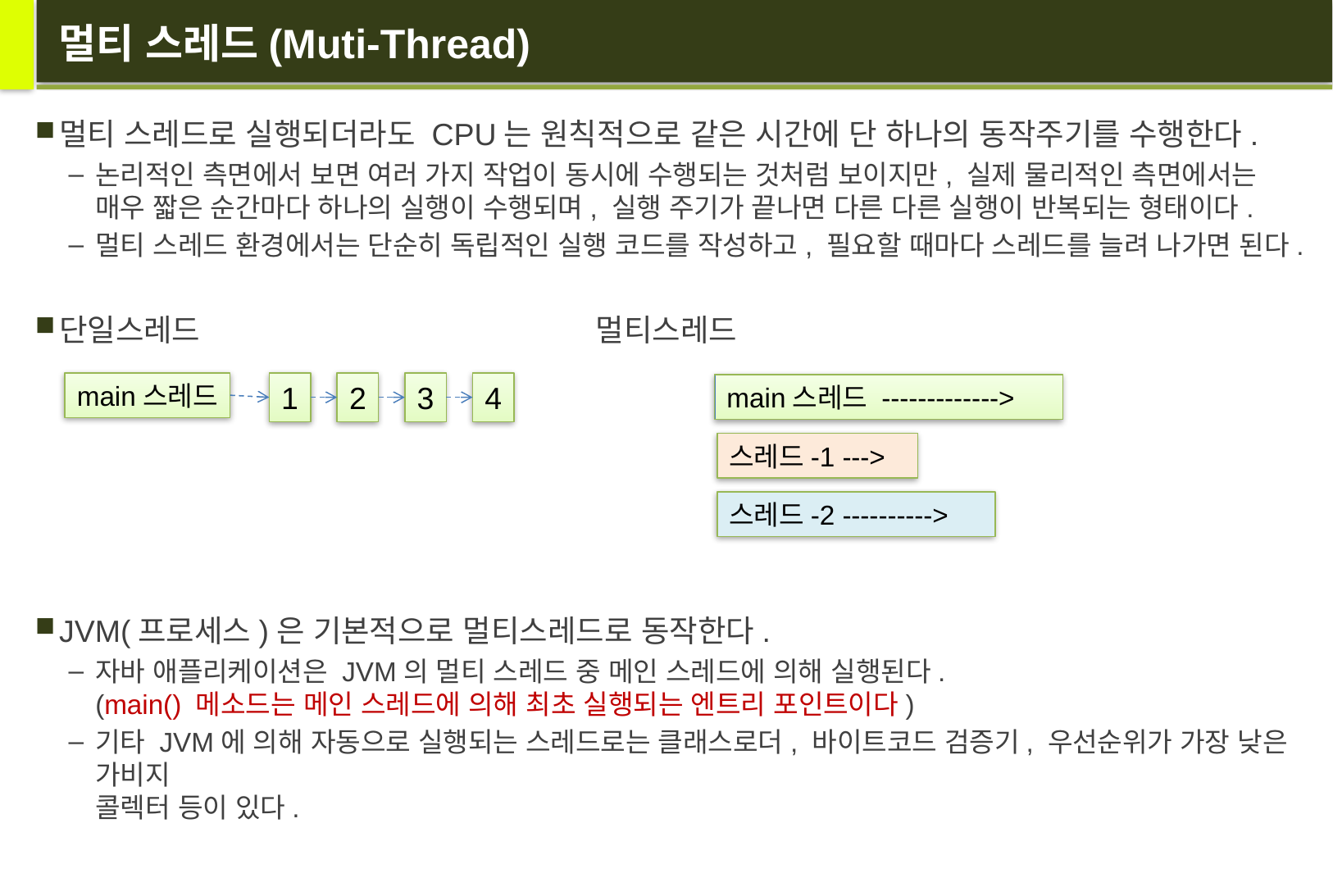

# 멀티 스레드(Muti-Thread)
멀티 스레드로 실행되더라도 CPU는 원칙적으로 같은 시간에 단 하나의 동작주기를 수행한다.
논리적인 측면에서 보면 여러 가지 작업이 동시에 수행되는 것처럼 보이지만, 실제 물리적인 측면에서는 매우 짧은 순간마다 하나의 실행이 수행되며, 실행 주기가 끝나면 다른 다른 실행이 반복되는 형태이다.
멀티 스레드 환경에서는 단순히 독립적인 실행 코드를 작성하고, 필요할 때마다 스레드를 늘려 나가면 된다.

단일스레드                                              멀티스레드

JVM(프로세스)은 기본적으로 멀티스레드로 동작한다.
자바 애플리케이션은 JVM의 멀티 스레드 중 메인 스레드에 의해 실행된다.
(main() 메소드는 메인 스레드에 의해 최초 실행되는 엔트리 포인트이다)
기타 JVM에 의해 자동으로 실행되는 스레드로는 클래스로더, 바이트코드 검증기, 우선순위가 가장 낮은 가비지
콜렉터 등이 있다.
main스레드
1
2
3
4
main스레드 ------------->
스레드-1 --->
스레드-2 ---------->